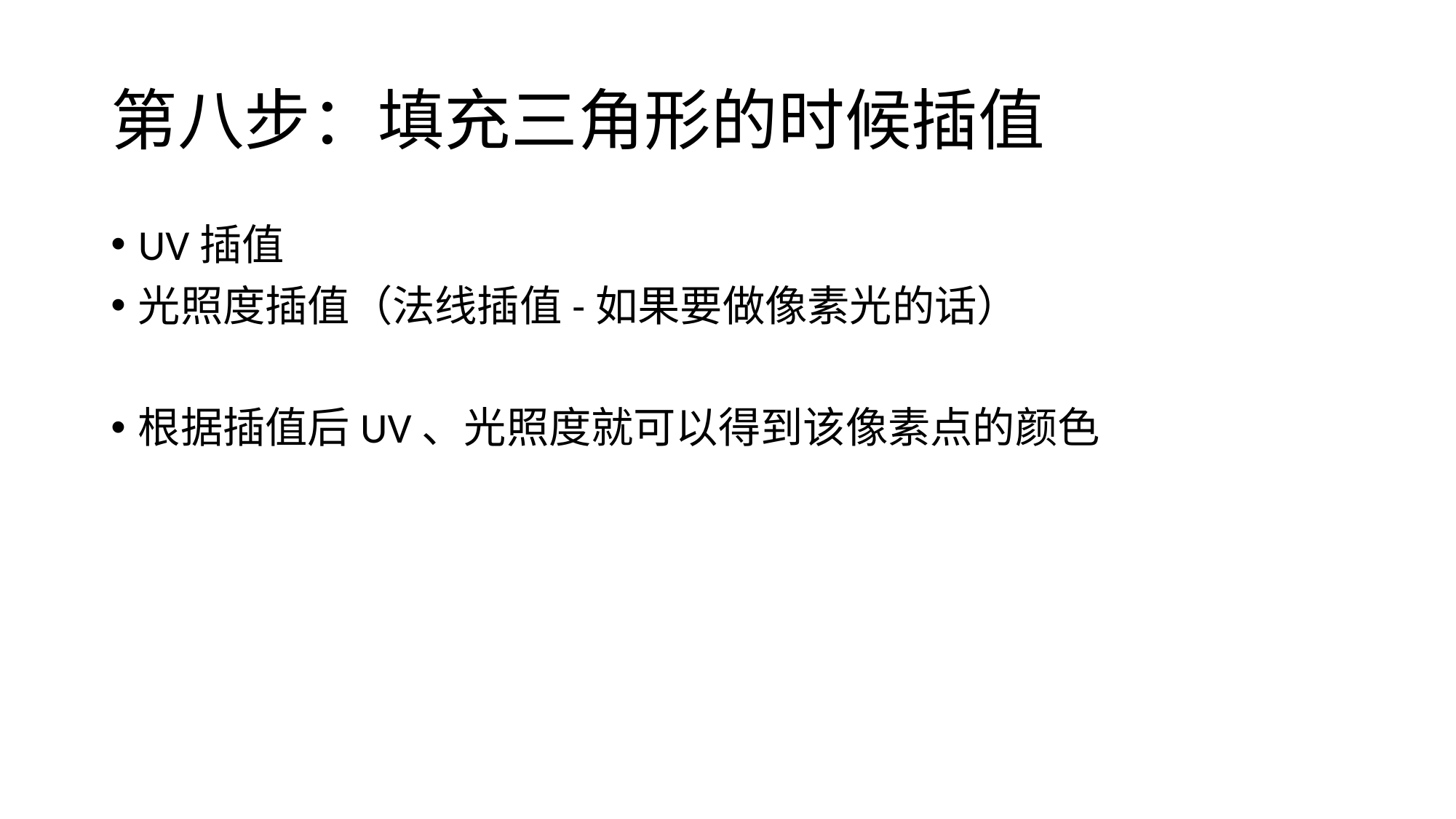

# 第八步：填充三角形的时候插值
UV插值
光照度插值（法线插值-如果要做像素光的话）

根据插值后UV、光照度就可以得到该像素点的颜色